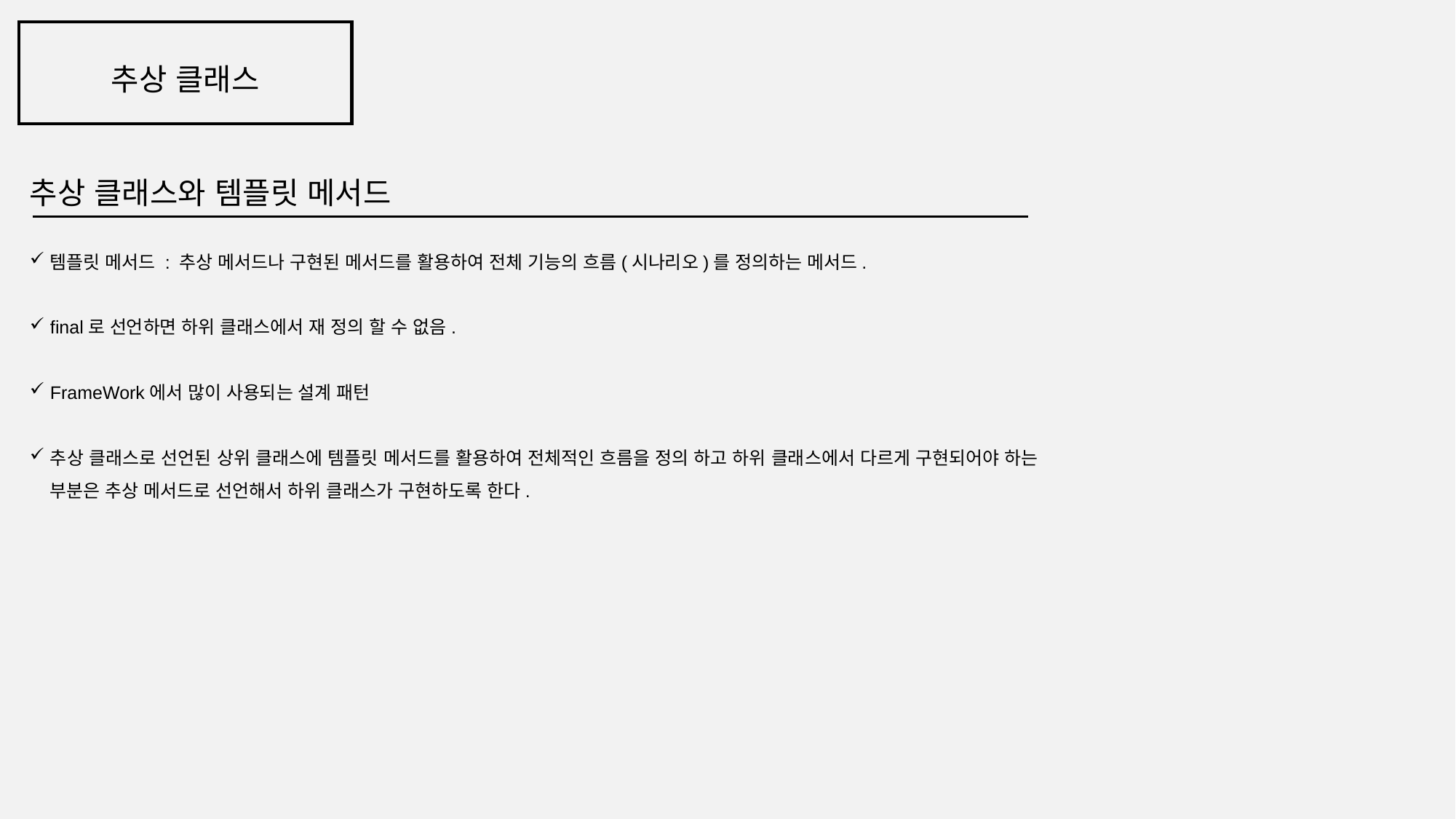

추상 클래스
추상 클래스와 템플릿 메서드
템플릿 메서드 : 추상 메서드나 구현된 메서드를 활용하여 전체 기능의 흐름(시나리오)를 정의하는 메서드.

final로 선언하면 하위 클래스에서 재 정의 할 수 없음.

FrameWork에서 많이 사용되는 설계 패턴

추상 클래스로 선언된 상위 클래스에 템플릿 메서드를 활용하여 전체적인 흐름을 정의 하고 하위 클래스에서 다르게 구현되어야 하는 부분은 추상 메서드로 선언해서 하위 클래스가 구현하도록 한다.